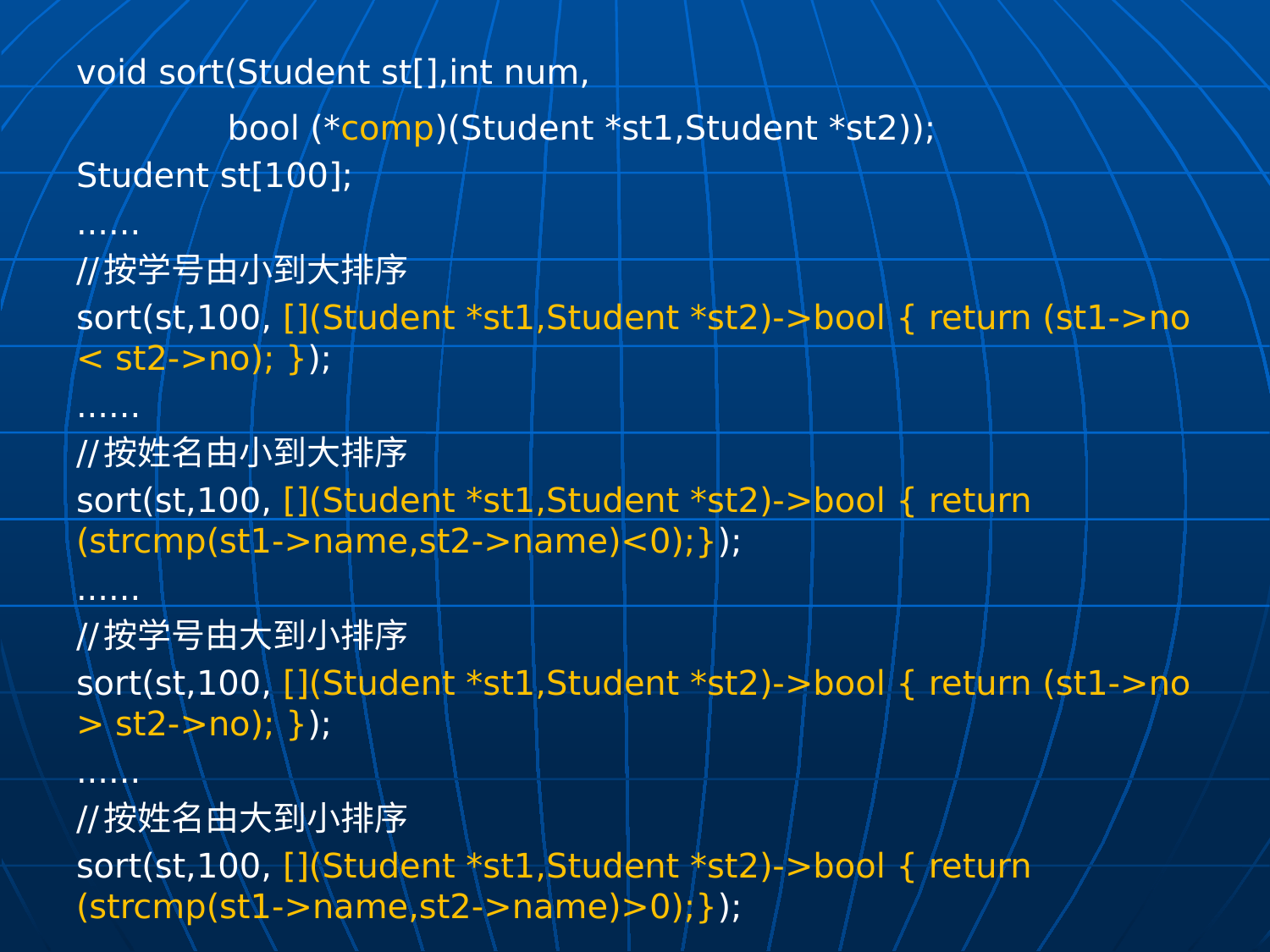

void sort(Student st[],int num,
              bool (*comp)(Student *st1,Student *st2));
Student st[100];
......
//按学号由小到大排序
sort(st,100, [](Student *st1,Student *st2)->bool { return (st1->no < st2->no); });
......
//按姓名由小到大排序
sort(st,100, [](Student *st1,Student *st2)->bool { return (strcmp(st1->name,st2->name)<0);});
......
//按学号由大到小排序
sort(st,100, [](Student *st1,Student *st2)->bool { return (st1->no > st2->no); });
......
//按姓名由大到小排序
sort(st,100, [](Student *st1,Student *st2)->bool { return (strcmp(st1->name,st2->name)>0);});